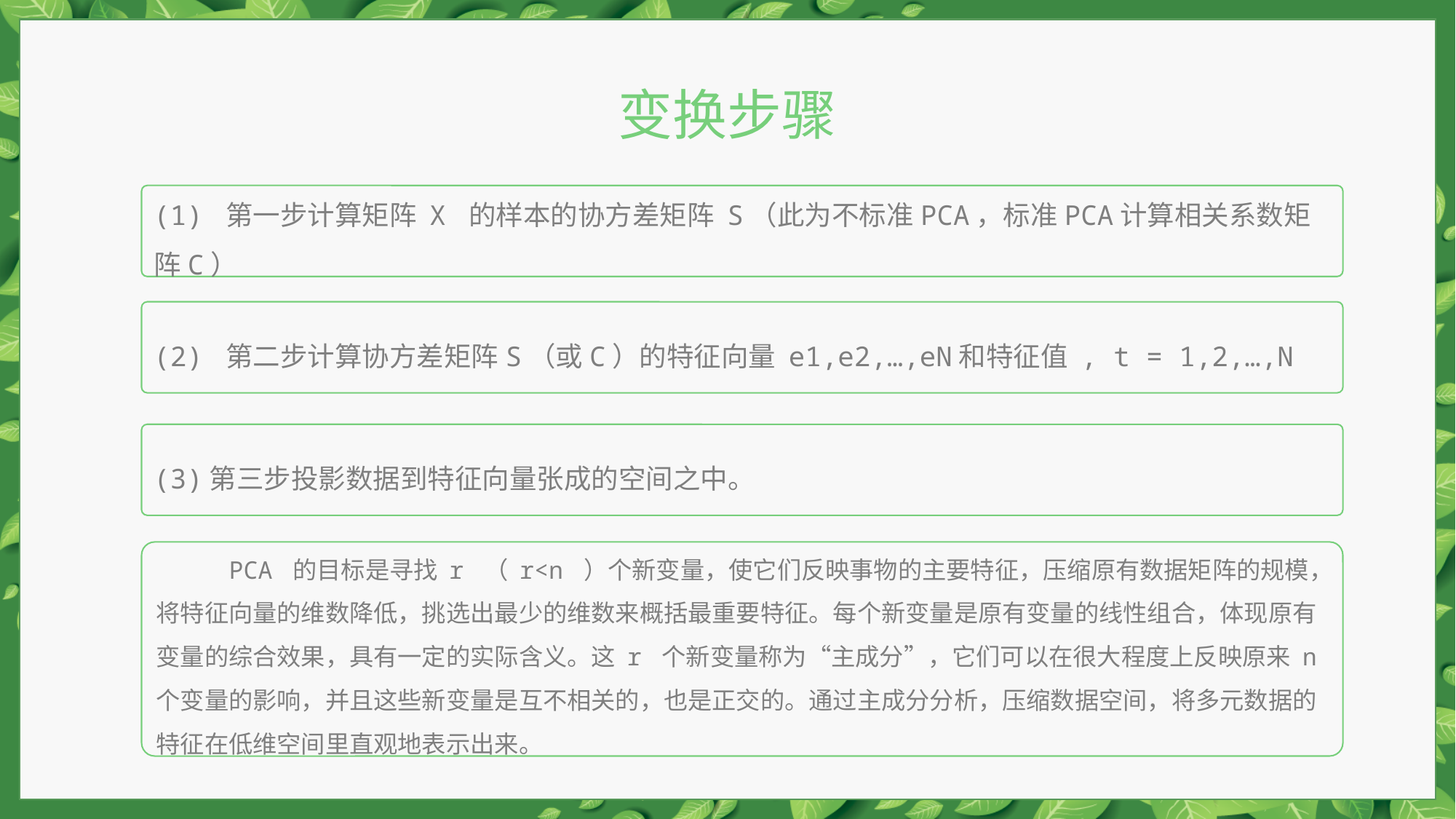

变换步骤
(1) 第一步计算矩阵 X 的样本的协方差矩阵 S（此为不标准PCA，标准PCA计算相关系数矩阵C）
(2) 第二步计算协方差矩阵S（或C）的特征向量 e1,e2,…,eN和特征值 , t = 1,2,…,N
(3)第三步投影数据到特征向量张成的空间之中。
     PCA 的目标是寻找 r （ r<n ）个新变量，使它们反映事物的主要特征，压缩原有数据矩阵的规模，将特征向量的维数降低，挑选出最少的维数来概括最重要特征。每个新变量是原有变量的线性组合，体现原有变量的综合效果，具有一定的实际含义。这 r 个新变量称为“主成分”，它们可以在很大程度上反映原来 n 个变量的影响，并且这些新变量是互不相关的，也是正交的。通过主成分分析，压缩数据空间，将多元数据的特征在低维空间里直观地表示出来。